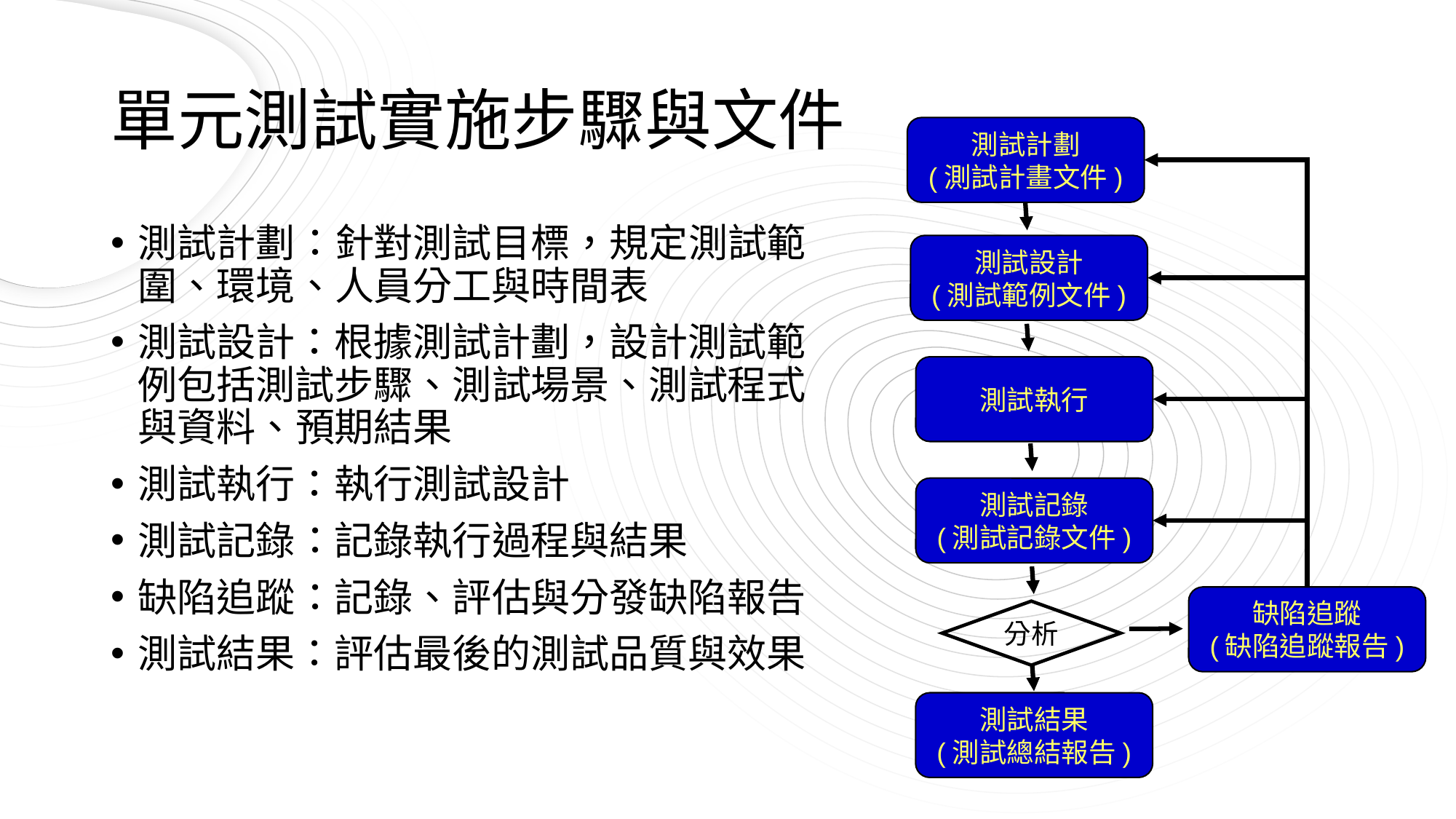

# 單元測試實施步驟與文件
測試計劃
(測試計畫文件)

測試設計
(測試範例文件)

測試執行

測試記錄
(測試記錄文件)

缺陷追蹤
(缺陷追蹤報告)
分析

測試結果
(測試總結報告)
測試計劃：針對測試目標，規定測試範圍、環境、人員分工與時間表
測試設計：根據測試計劃，設計測試範例包括測試步驟、測試場景、測試程式與資料、預期結果
測試執行：執行測試設計
測試記錄：記錄執行過程與結果
缺陷追蹤：記錄、評估與分發缺陷報告
測試結果：評估最後的測試品質與效果